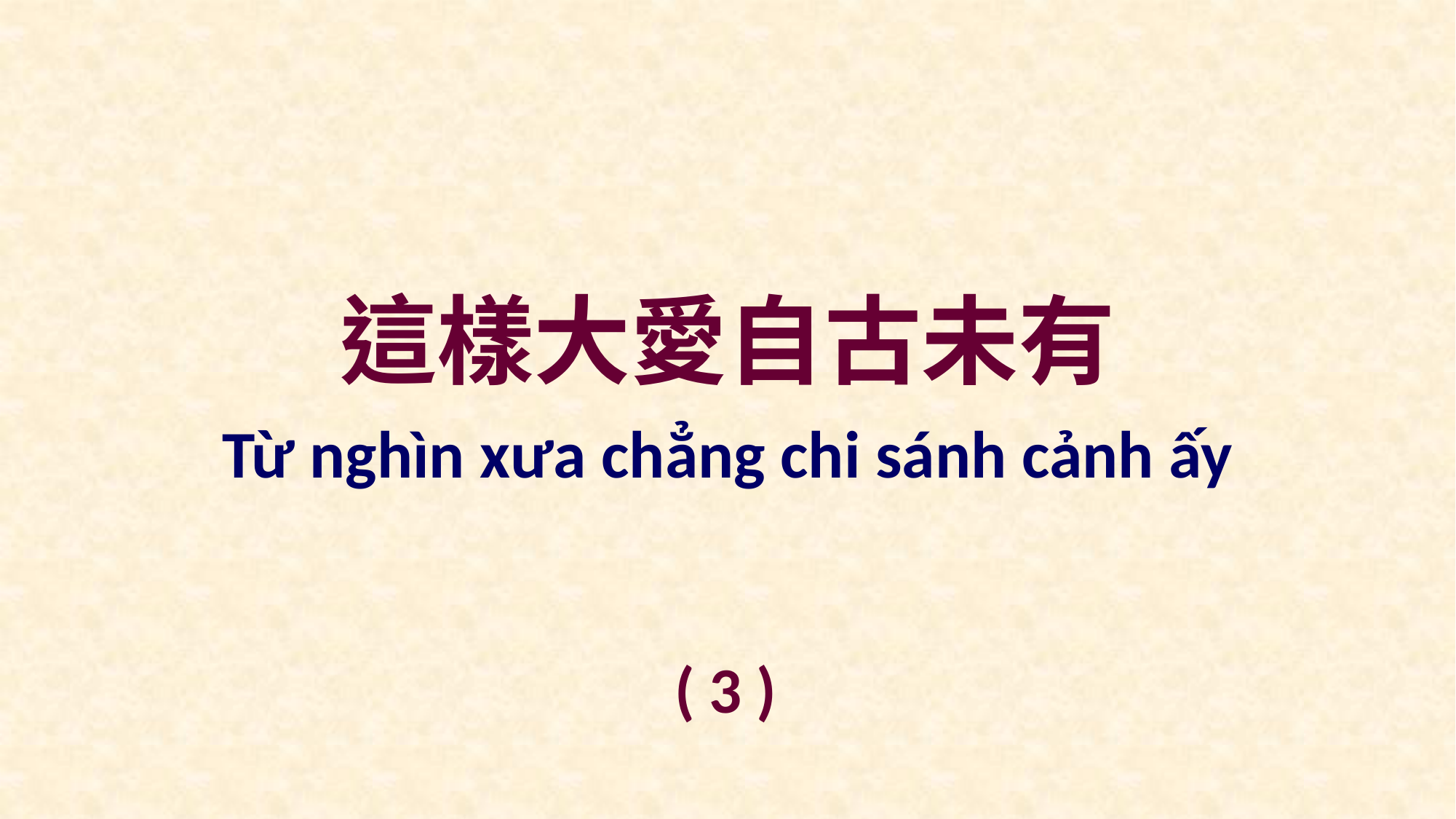

這樣大愛自古未有
Từ nghìn xưa chẳng chi sánh cảnh ấy
( 3 )